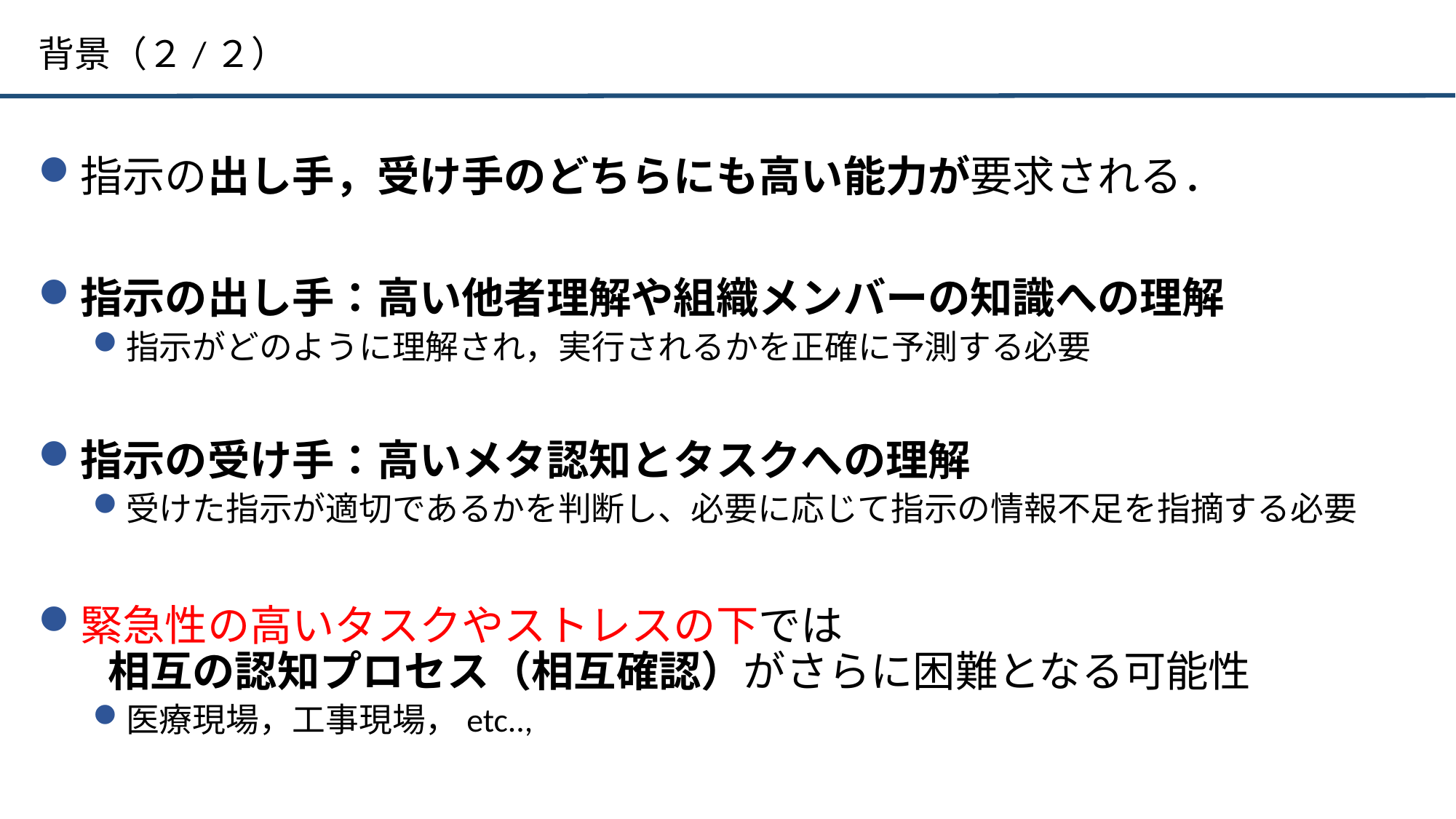

# 背景（２/２）
指示の出し手，受け手のどちらにも高い能力が要求される．

指示の出し手：高い他者理解や組織メンバーの知識への理解
指示がどのように理解され，実行されるかを正確に予測する必要

指示の受け手：高いメタ認知とタスクへの理解
受けた指示が適切であるかを判断し、必要に応じて指示の情報不足を指摘する必要

緊急性の高いタスクやストレスの下では
　相互の認知プロセス（相互確認）がさらに困難となる可能性
医療現場，工事現場，etc..,